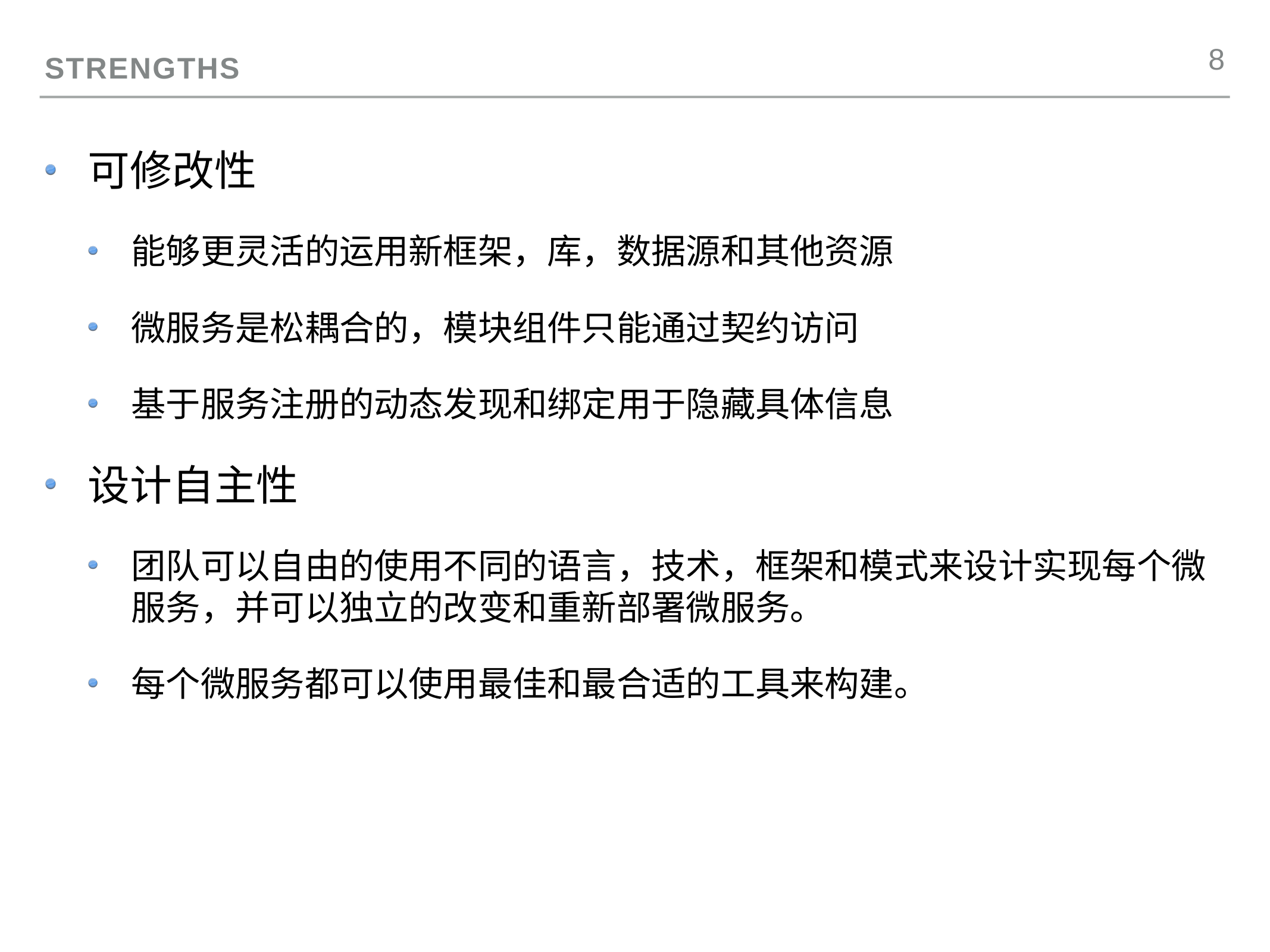

8
STRENGTHS
可修改性
能够更灵活的运用新框架，库，数据源和其他资源
微服务是松耦合的，模块组件只能通过契约访问
基于服务注册的动态发现和绑定用于隐藏具体信息
设计自主性
团队可以自由的使用不同的语言，技术，框架和模式来设计实现每个微服务，并可以独立的改变和重新部署微服务。
每个微服务都可以使用最佳和最合适的工具来构建。